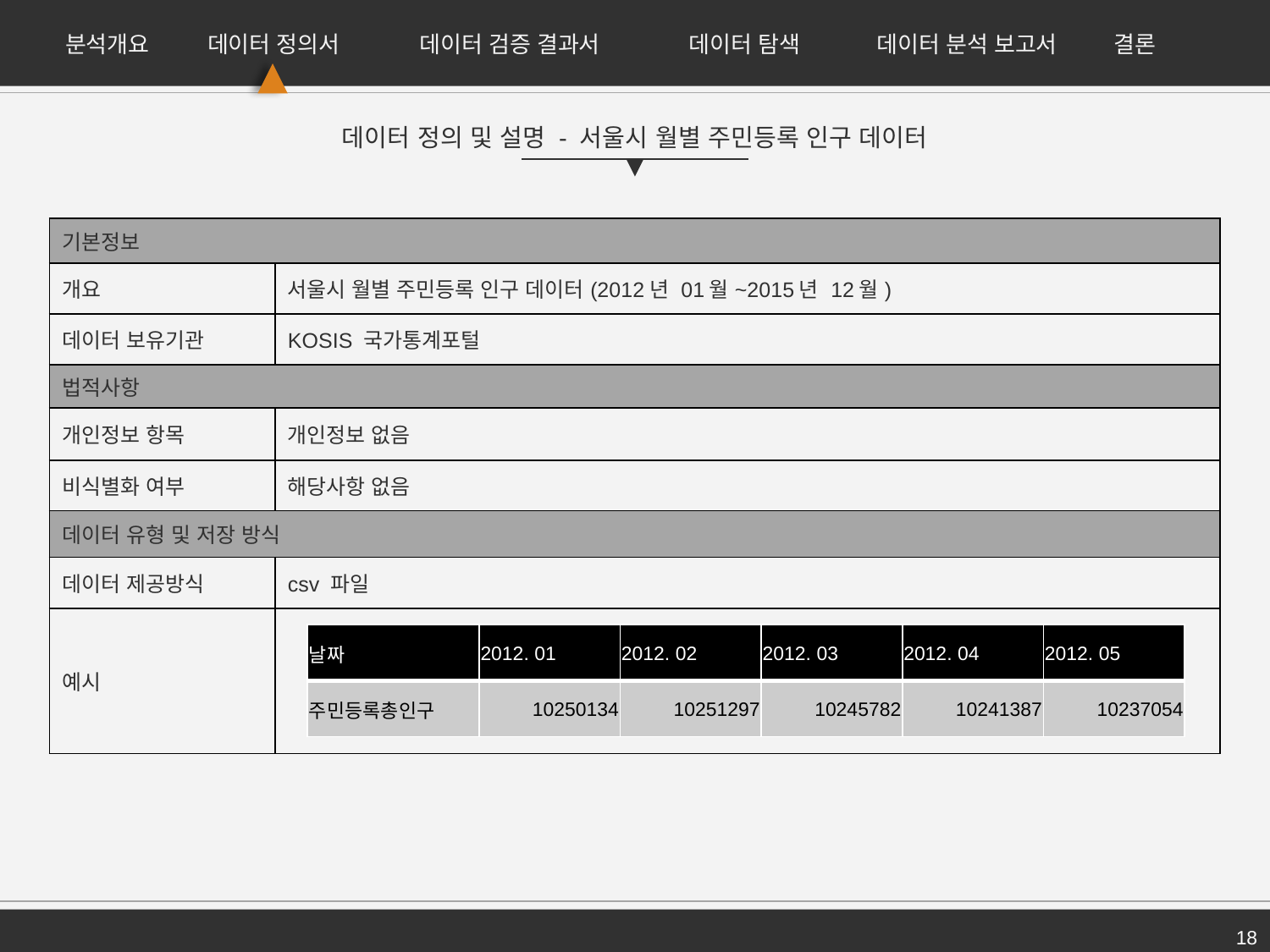

분석개요
데이터 정의서
데이터 검증 결과서
데이터 탐색
데이터 분석 보고서
결론

데이터 정의 및 설명 - 서울시 월별 주민등록 인구 데이터

| 기본정보 |  |
| --- | --- |
| 개요 | 서울시 월별 주민등록 인구 데이터(2012년 01월~2015년 12월) |
| 데이터 보유기관 | KOSIS 국가통계포털 |
| 법적사항 |  |
| 개인정보 항목 | 개인정보 없음 |
| 비식별화 여부 | 해당사항 없음 |
| 데이터 유형 및 저장 방식 |  |
| 데이터 제공방식 | csv 파일 |
| 예시 |  |
| 날짜 | 2012. 01 | 2012. 02 | 2012. 03 | 2012. 04 | 2012. 05 |
| --- | --- | --- | --- | --- | --- |
| 주민등록총인구 | 10250134 | 10251297 | 10245782 | 10241387 | 10237054 |

18